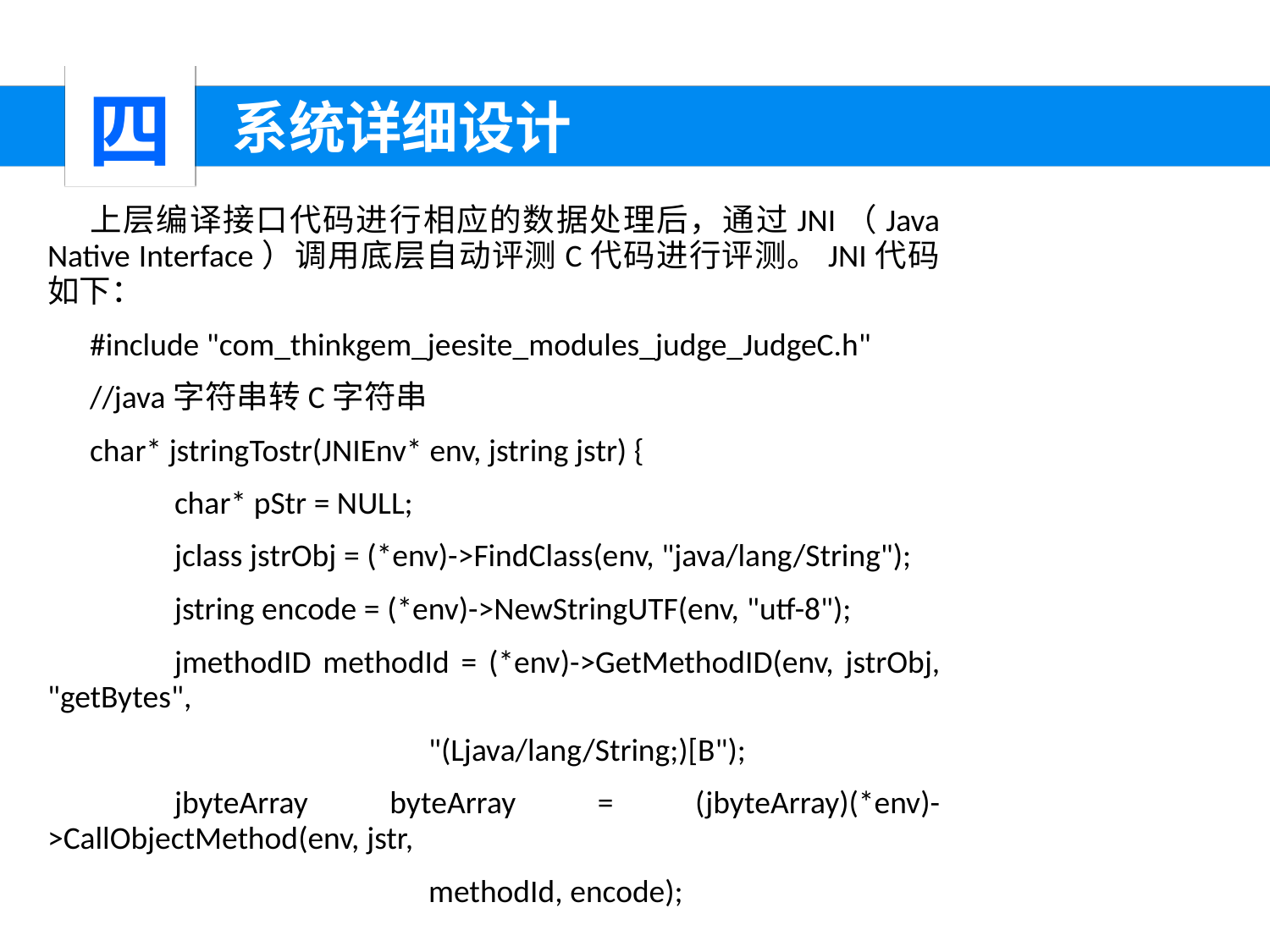

四
                系统详细设计
上层编译接口代码进行相应的数据处理后，通过JNI（Java Native Interface）调用底层自动评测C代码进行评测。JNI代码如下：
#include "com_thinkgem_jeesite_modules_judge_JudgeC.h"
//java字符串转C字符串
char* jstringTostr(JNIEnv* env, jstring jstr) {
	char* pStr = NULL;
	jclass jstrObj = (*env)->FindClass(env, "java/lang/String");
	jstring encode = (*env)->NewStringUTF(env, "utf-8");
	jmethodID methodId = (*env)->GetMethodID(env, jstrObj, "getBytes",
			"(Ljava/lang/String;)[B");
	jbyteArray byteArray = (jbyteArray)(*env)->CallObjectMethod(env, jstr,
			methodId, encode);